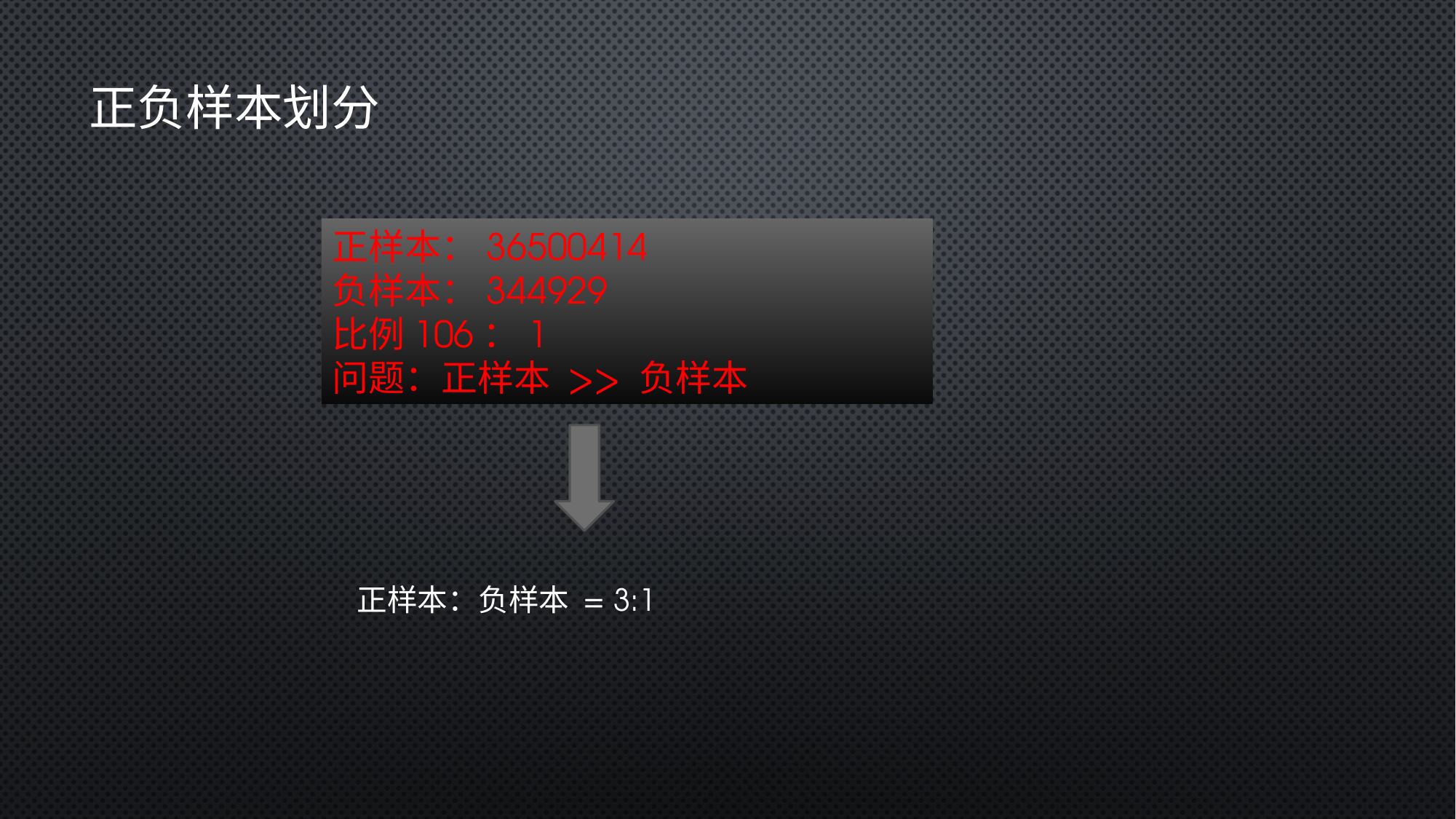

# 正负样本划分
正样本：36500414
负样本：344929
比例106：1
问题：正样本 >> 负样本

正样本：负样本 = 3:1